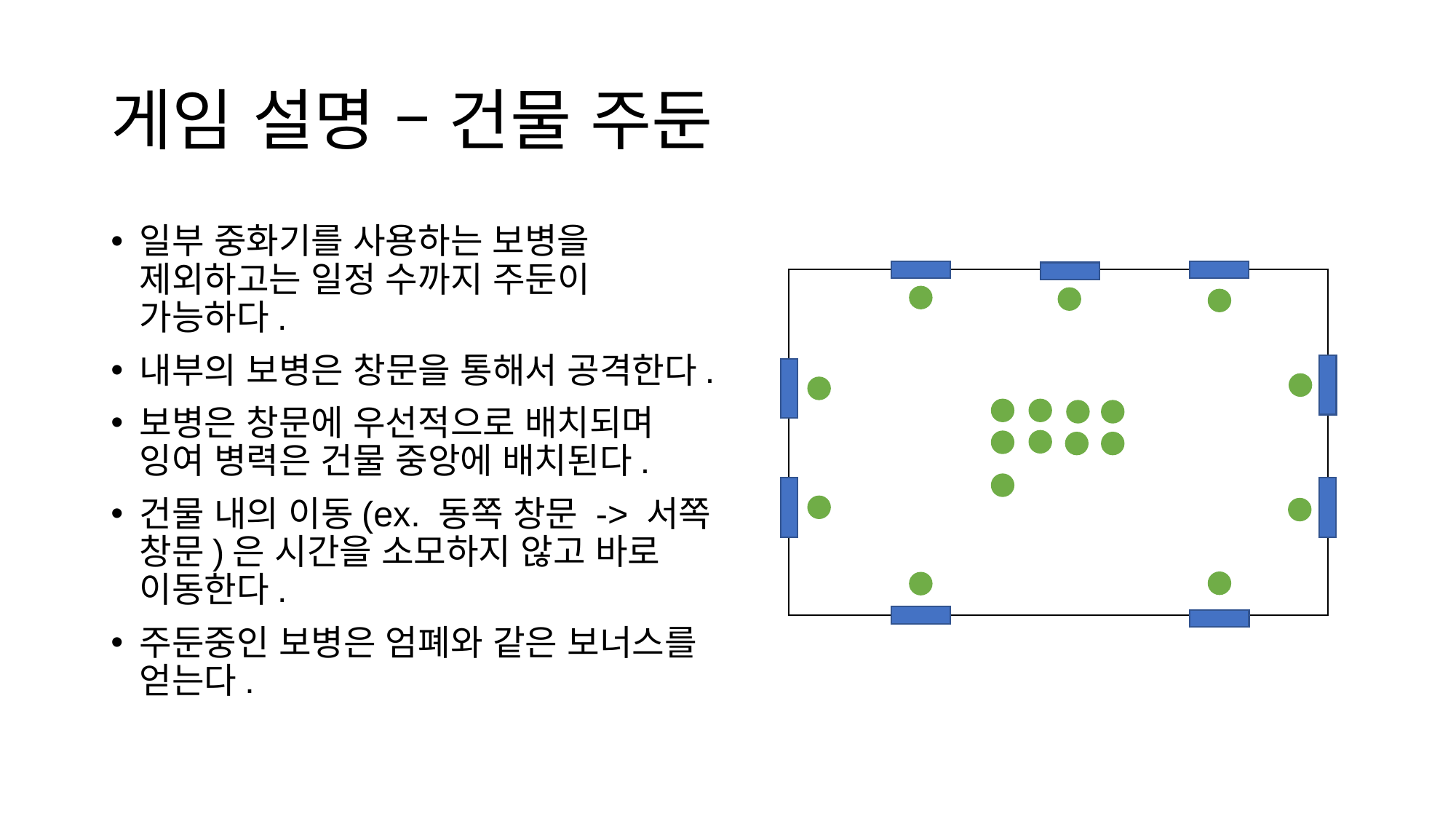

# 게임 설명 – 건물 주둔
일부 중화기를 사용하는 보병을 제외하고는 일정 수까지 주둔이 가능하다.
내부의 보병은 창문을 통해서 공격한다.
보병은 창문에 우선적으로 배치되며 잉여 병력은 건물 중앙에 배치된다.
건물 내의 이동(ex. 동쪽 창문 -> 서쪽 창문)은 시간을 소모하지 않고 바로 이동한다.
주둔중인 보병은 엄폐와 같은 보너스를 얻는다.